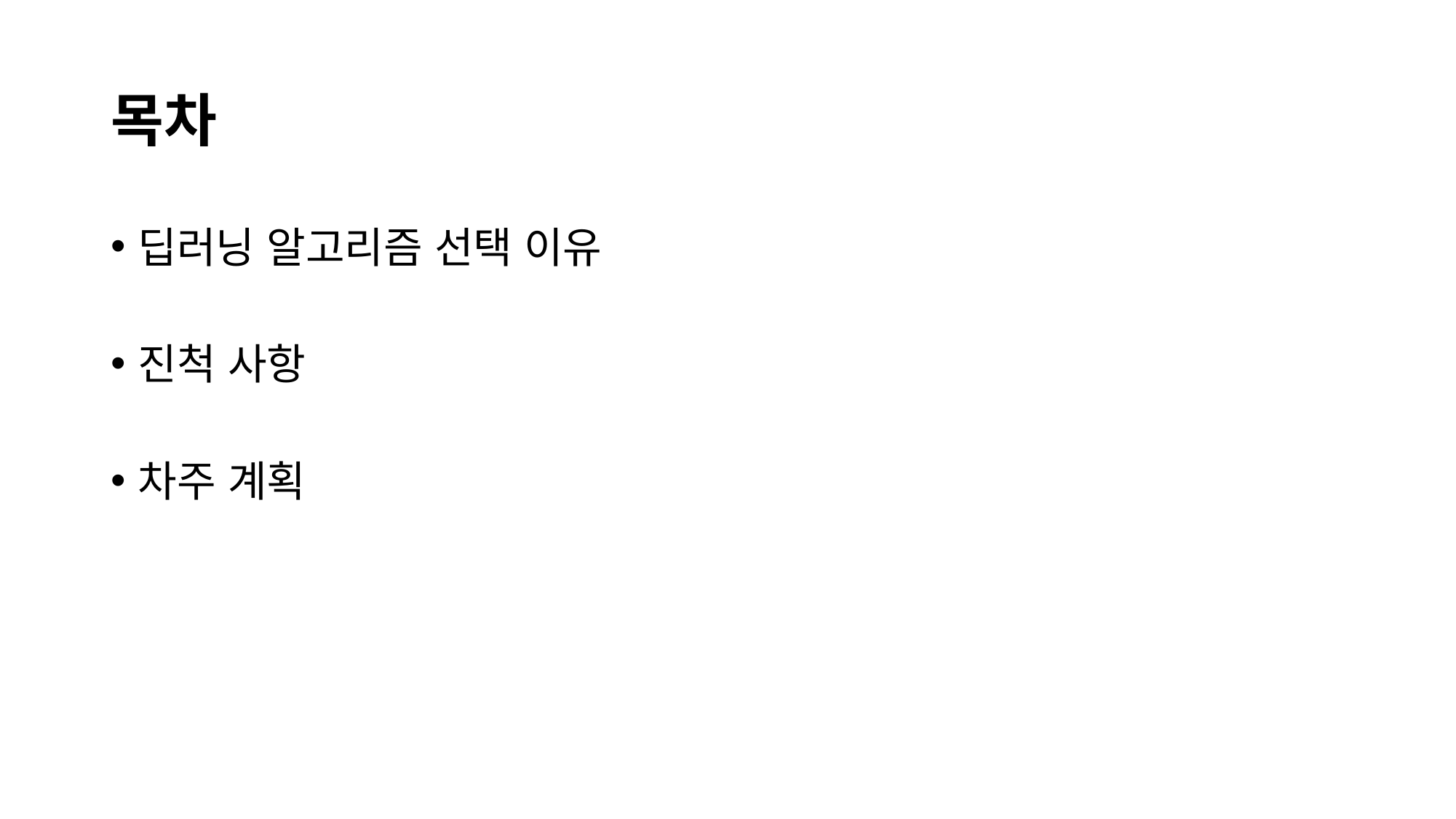

# 목차
딥러닝 알고리즘 선택 이유
진척 사항
차주 계획